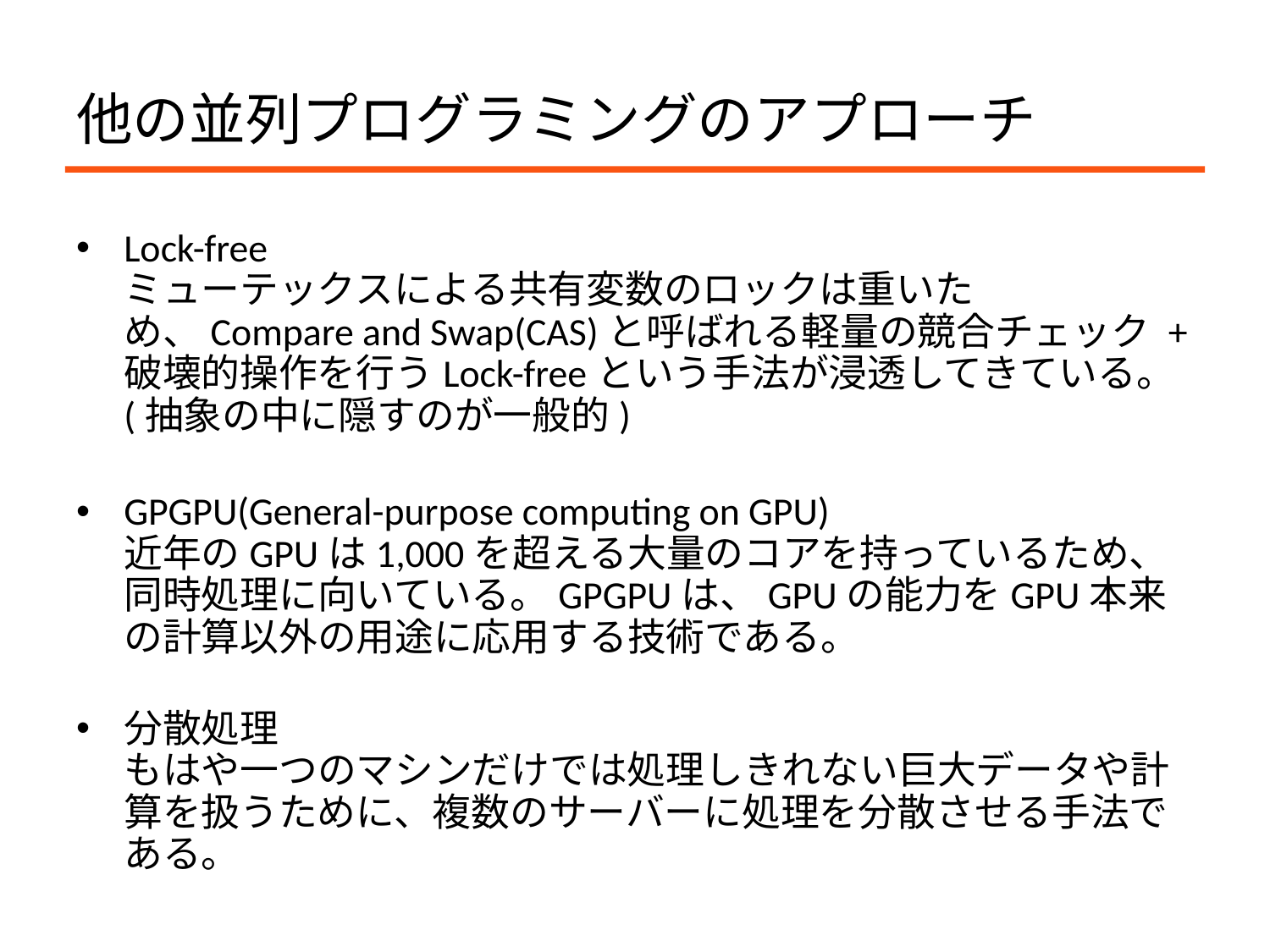

# 他の並列プログラミングのアプローチ
Lock-free
ミューテックスによる共有変数のロックは重いため、Compare and Swap(CAS)と呼ばれる軽量の競合チェック + 破壊的操作を行うLock-freeという手法が浸透してきている。
(抽象の中に隠すのが一般的)
GPGPU(General-purpose computing on GPU)
近年のGPUは1,000を超える大量のコアを持っているため、同時処理に向いている。GPGPUは、GPUの能力をGPU本来の計算以外の用途に応用する技術である。
分散処理
もはや一つのマシンだけでは処理しきれない巨大データや計算を扱うために、複数のサーバーに処理を分散させる手法である。